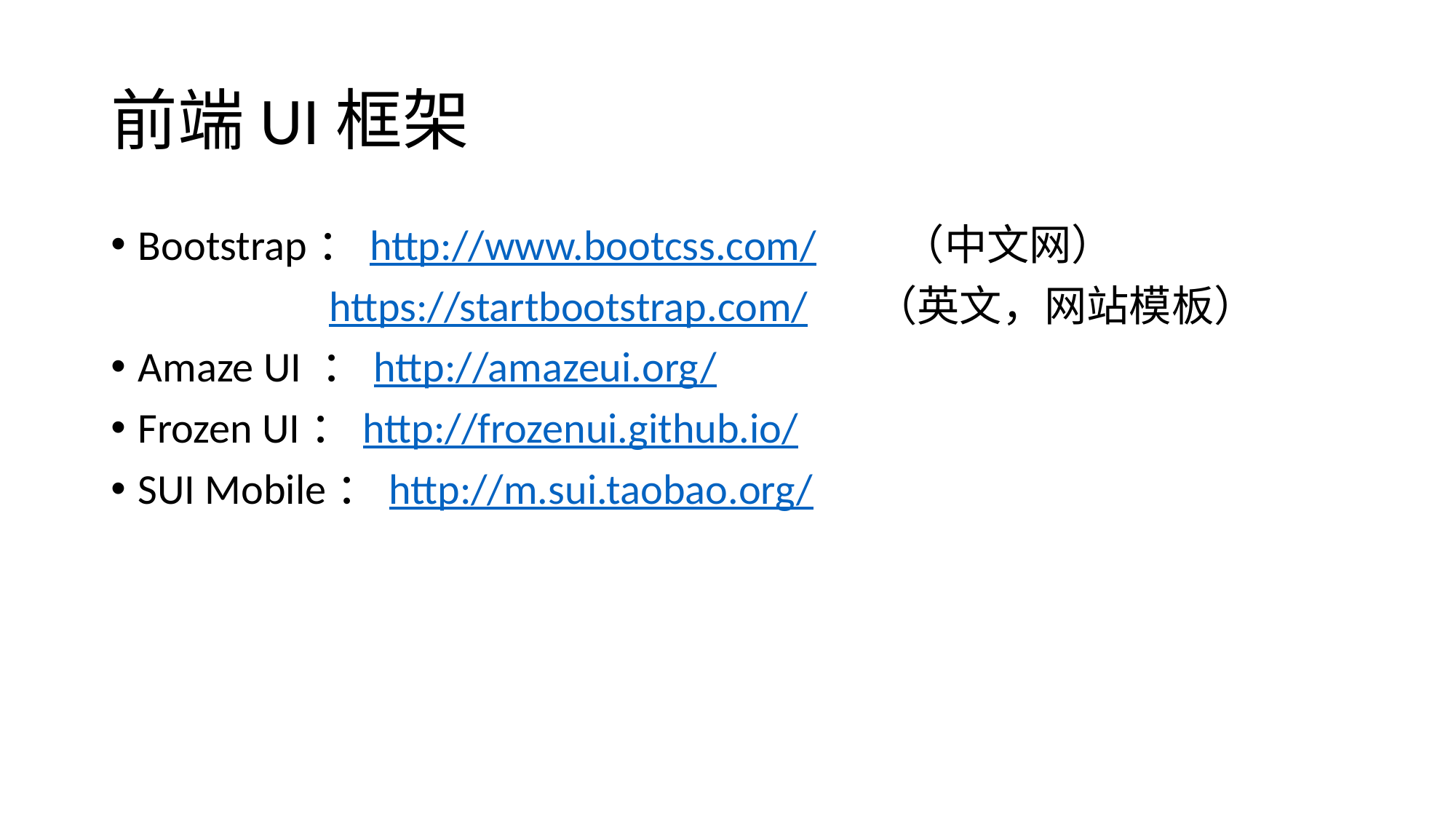

# 前端UI框架
Bootstrap：http://www.bootcss.com/	（中文网）
		https://startbootstrap.com/	（英文，网站模板）
Amaze UI ：http://amazeui.org/
Frozen UI：http://frozenui.github.io/
SUI Mobile：http://m.sui.taobao.org/